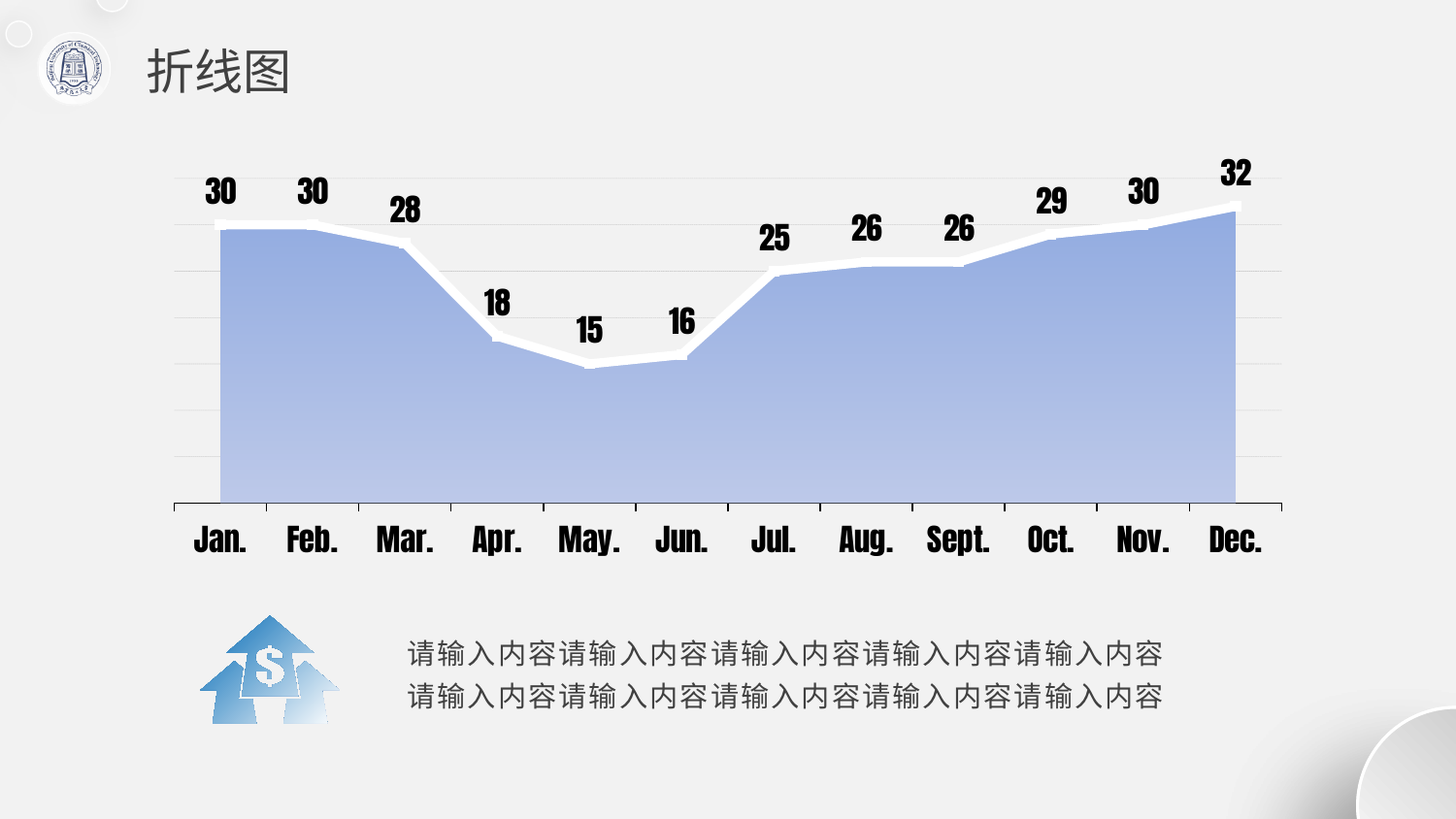

折线图

### Chart

| Category | 系列 1 | 系列 2 |
|---|---|---|
| Jan. | 30.0 | 30.0 |
| Feb. | 30.0 | 30.0 |
| Mar. | 28.0 | 28.0 |
| Apr. | 18.0 | 18.0 |
| May. | 15.0 | 15.0 |
| Jun. | 16.0 | 16.0 |
| Jul. | 25.0 | 25.0 |
| Aug. | 26.0 | 26.0 |
| Sept. | 26.0 | 26.0 |
| Oct. | 29.0 | 29.0 |
| Nov. | 30.0 | 30.0 |
| Dec. | 32.0 | 32.0 |
请输入内容请输入内容请输入内容请输入内容请输入内容
请输入内容请输入内容请输入内容请输入内容请输入内容